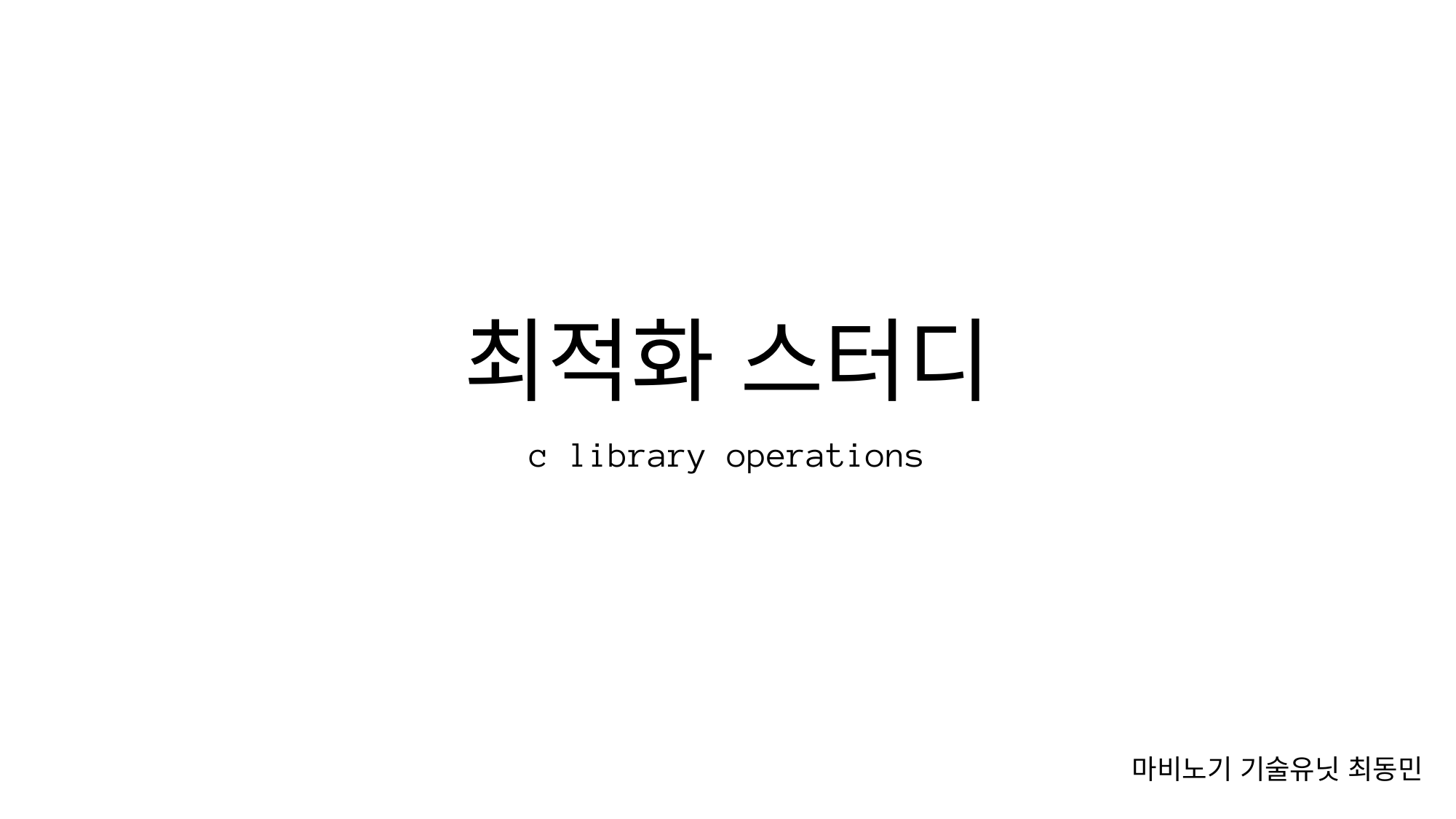

# 최적화 스터디
c library operations
마비노기 기술유닛 최동민